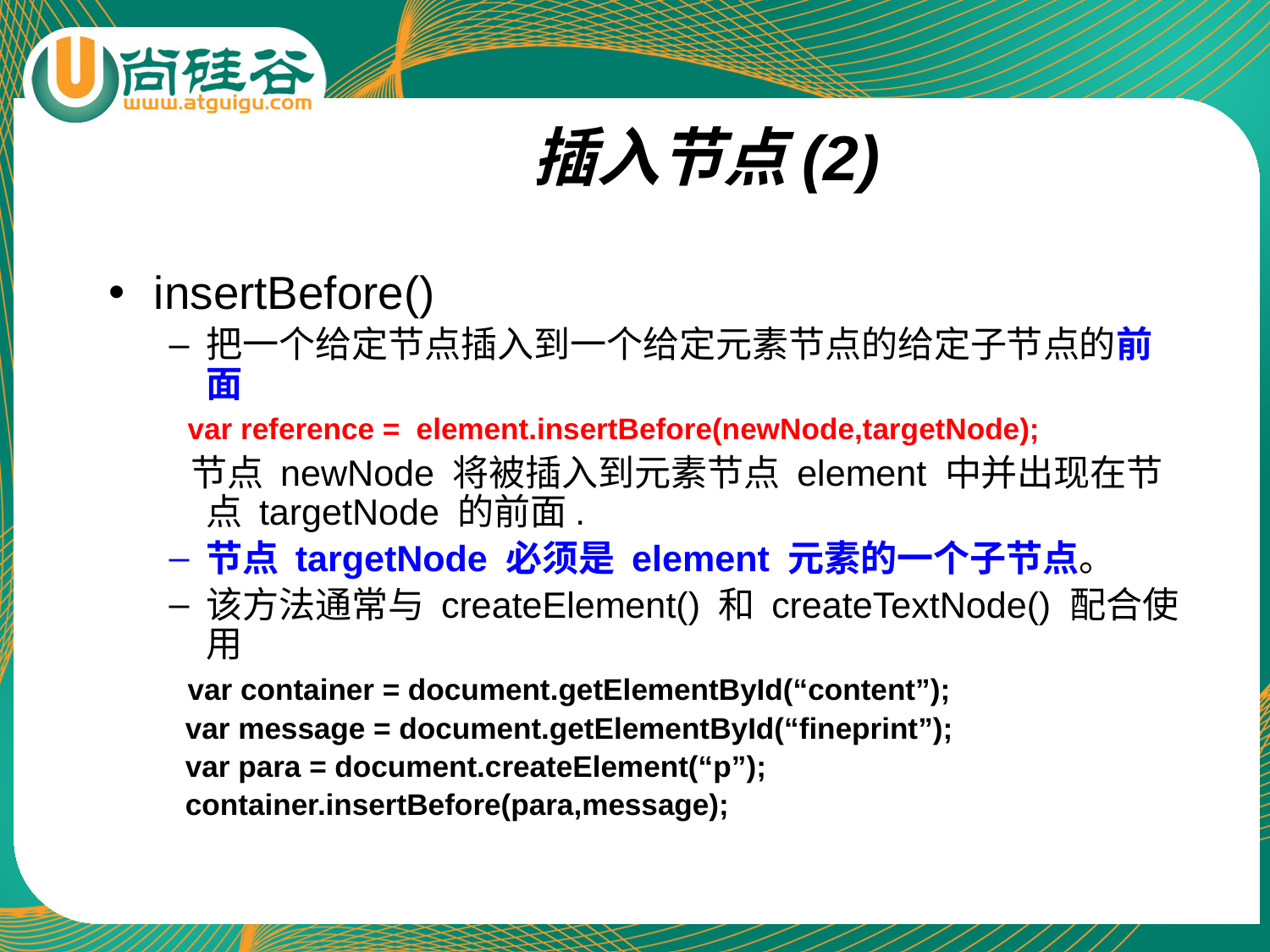

# 插入节点(2)
insertBefore()
把一个给定节点插入到一个给定元素节点的给定子节点的前面
  var reference =  element.insertBefore(newNode,targetNode);
  节点 newNode 将被插入到元素节点 element 中并出现在节点 targetNode 的前面.
节点 targetNode 必须是 element 元素的一个子节点。
该方法通常与 createElement() 和 createTextNode() 配合使用
  var container = document.getElementById(“content”);
  var message = document.getElementById(“fineprint”);
  var para = document.createElement(“p”);
  container.insertBefore(para,message);